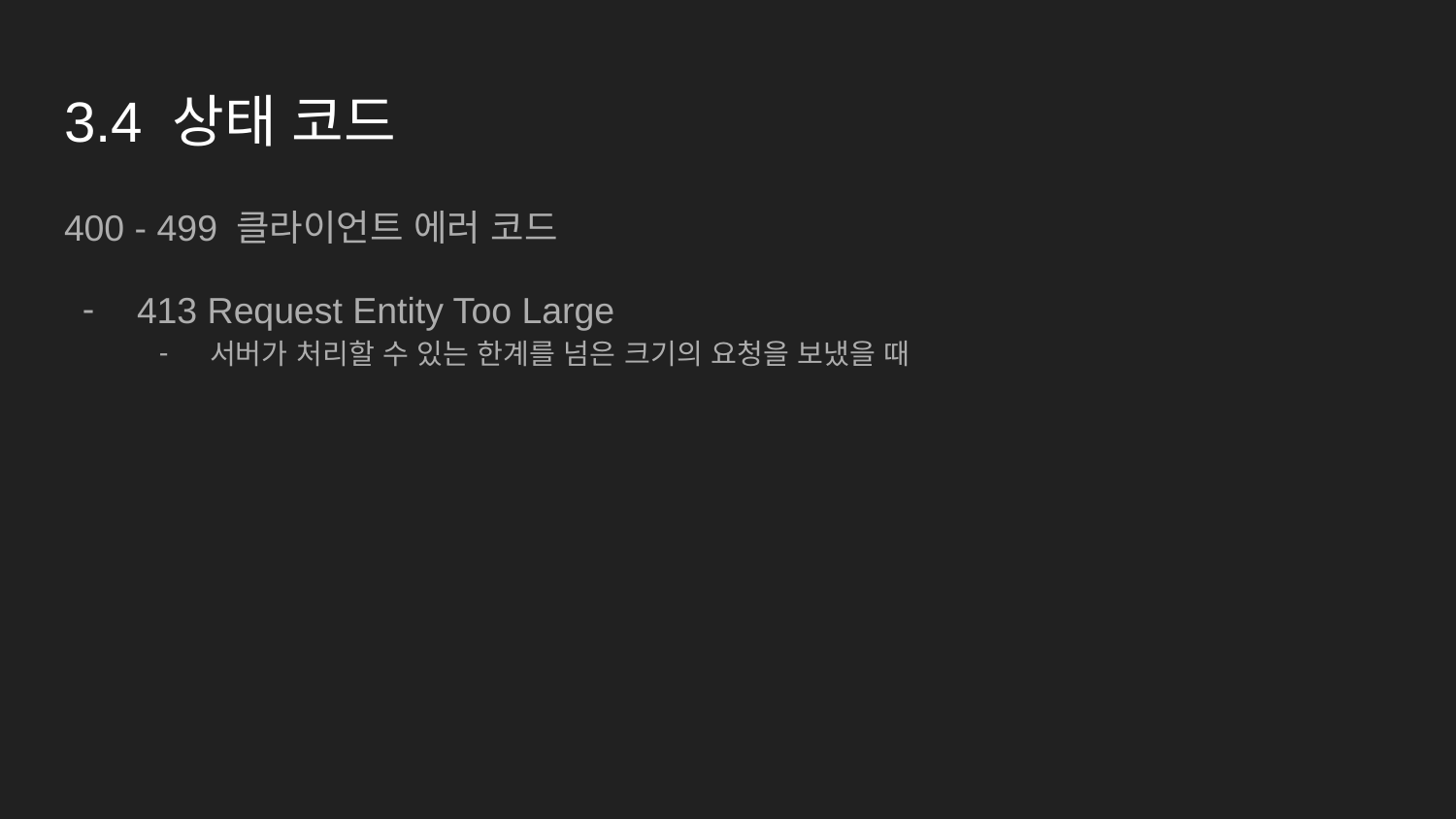

# 3.4 상태 코드
400 - 499 클라이언트 에러 코드
413 Request Entity Too Large
서버가 처리할 수 있는 한계를 넘은 크기의 요청을 보냈을 때